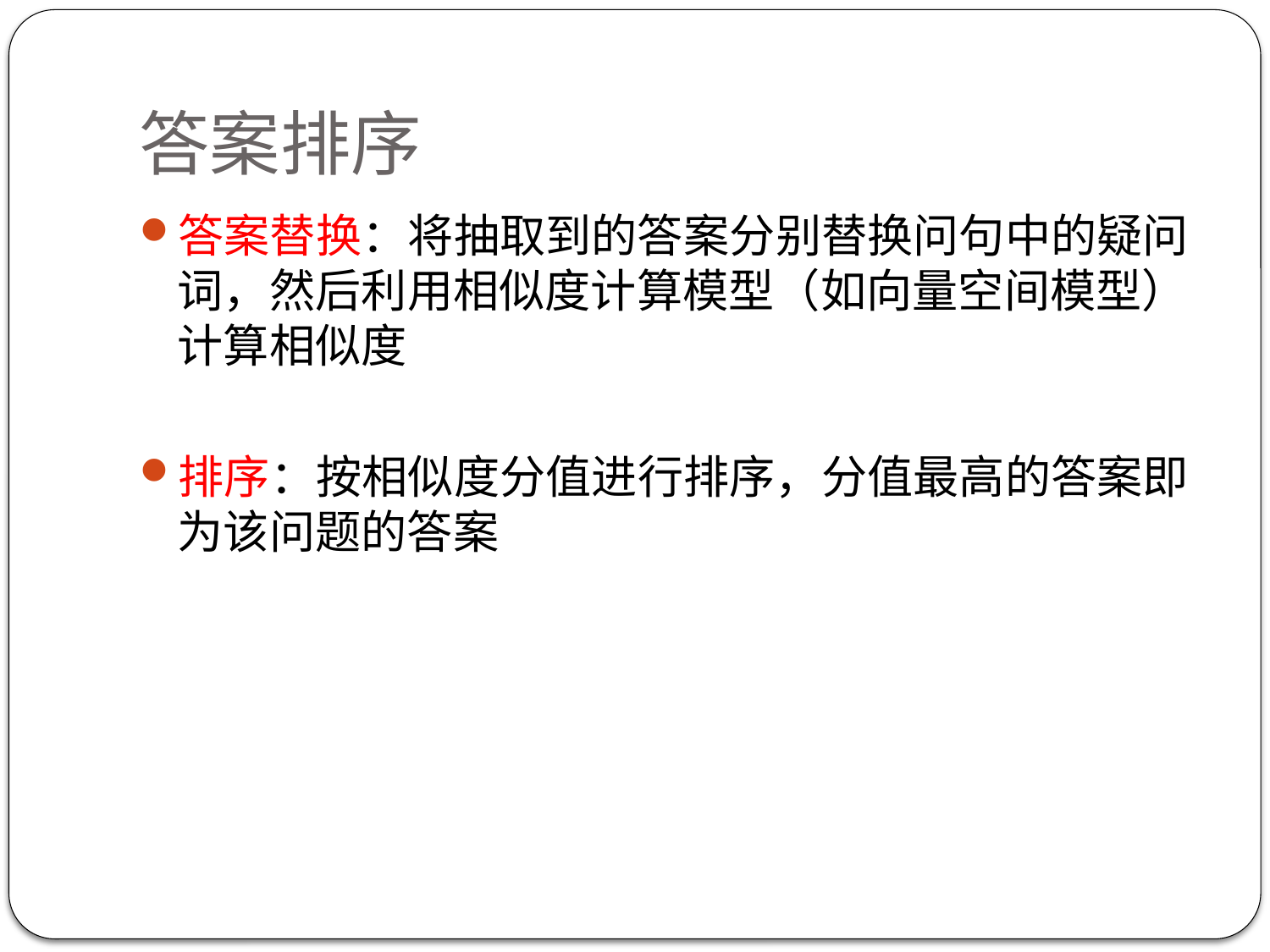

# 答案排序
答案替换：将抽取到的答案分别替换问句中的疑问词，然后利用相似度计算模型（如向量空间模型）计算相似度

排序：按相似度分值进行排序，分值最高的答案即为该问题的答案